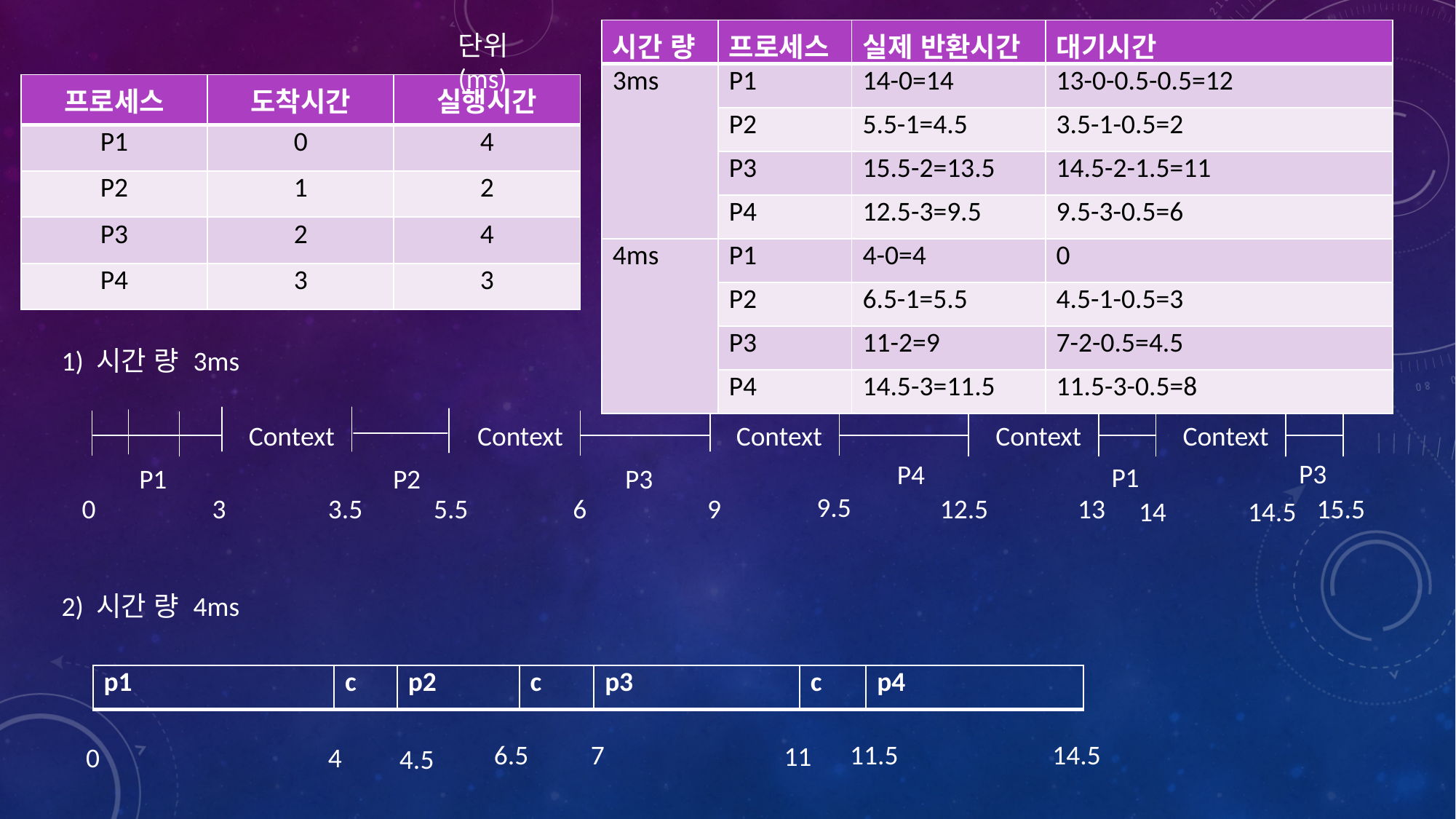

| 시간 량 | 프로세스 | 실제 반환시간 | 대기시간 |
| --- | --- | --- | --- |
| 3ms | P1 | 14-0=14 | 13-0-0.5-0.5=12 |
|  | P2 | 5.5-1=4.5 | 3.5-1-0.5=2 |
|  | P3 | 15.5-2=13.5 | 14.5-2-1.5=11 |
|  | P4 | 12.5-3=9.5 | 9.5-3-0.5=6 |
| 4ms | P1 | 4-0=4 | 0 |
|  | P2 | 6.5-1=5.5 | 4.5-1-0.5=3 |
|  | P3 | 11-2=9 | 7-2-0.5=4.5 |
|  | P4 | 14.5-3=11.5 | 11.5-3-0.5=8 |
단위(ms)
| 프로세스 | 도착시간 | 실행시간 |
| --- | --- | --- |
| P1 | 0 | 4 |
| P2 | 1 | 2 |
| P3 | 2 | 4 |
| P4 | 3 | 3 |
1) 시간 량 3ms
Context
Context
Context
Context
Context
P3
P4
P1
P2
P3
P1
9.5
0
3.5
9
12.5
13
15.5
3
6
5.5
14
14.5
2) 시간 량 4ms
| p1 | c | p2 | c | p3 | c | p4 |
| --- | --- | --- | --- | --- | --- | --- |
7
11.5
14.5
6.5
11
0
4
4.5